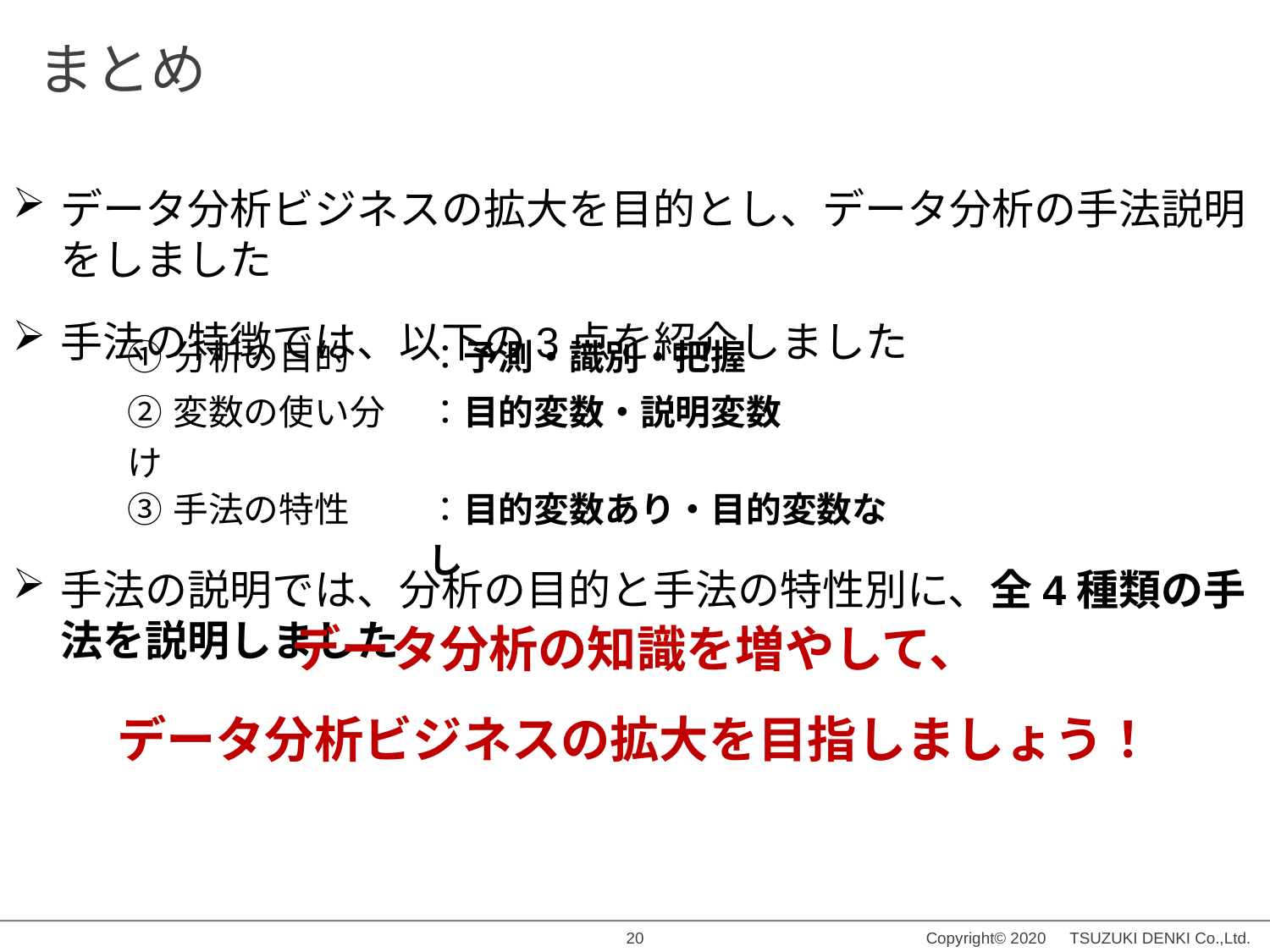

# まとめ
データ分析ビジネスの拡大を目的とし、データ分析の手法説明をしました
手法の特徴では、以下の3点を紹介しました

手法の説明では、分析の目的と手法の特性別に、全4種類の手法を説明しました
| ①分析の目的 | ：予測・識別・把握 |
| --- | --- |
| ②変数の使い分け | ：目的変数・説明変数 |
| ③手法の特性 | ：目的変数あり・目的変数なし |
データ分析の知識を増やして、
データ分析ビジネスの拡大を目指しましょう！
20
Copyright© 2020　TSUZUKI DENKI Co.,Ltd.